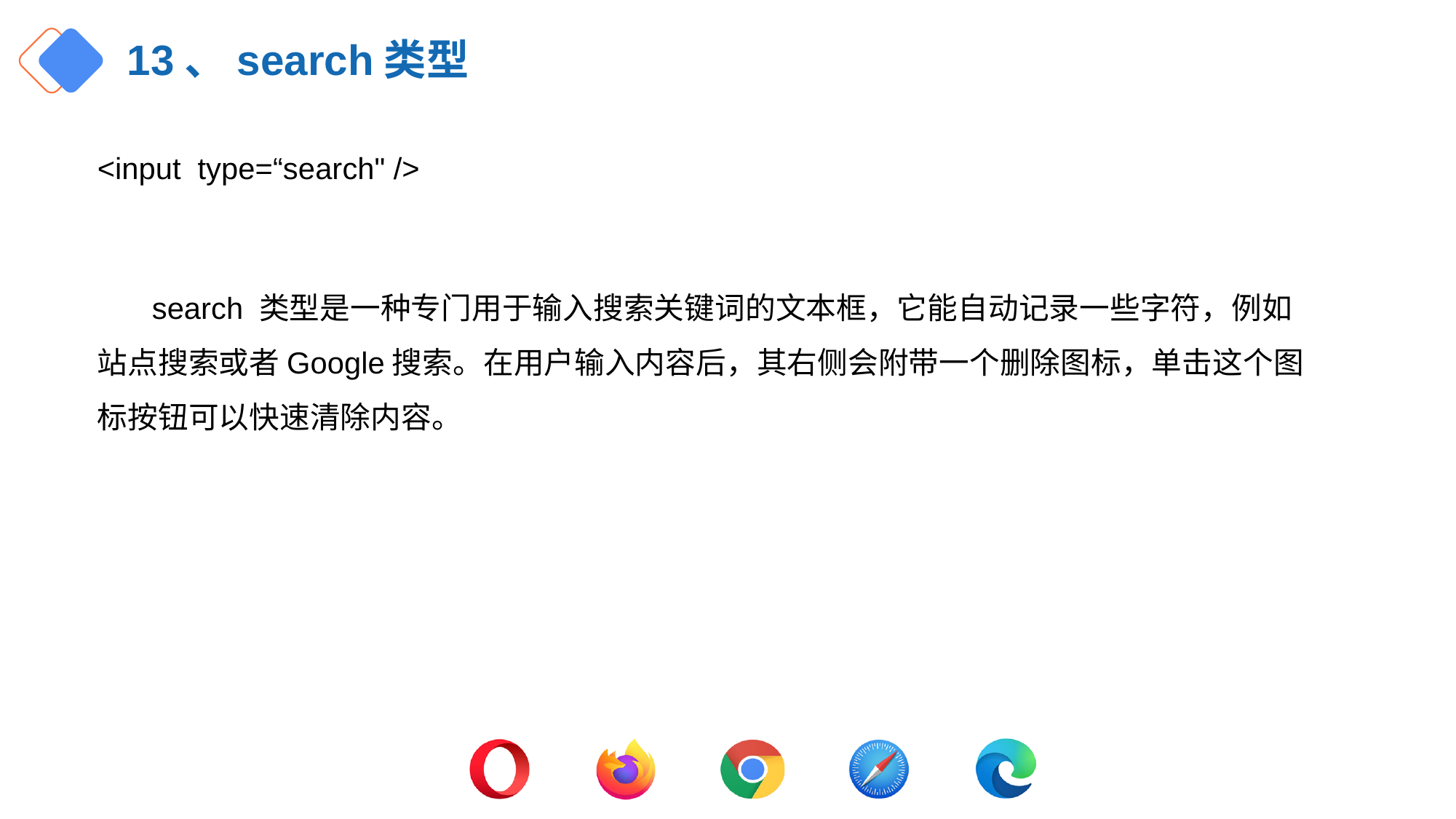

# 13、search类型

<input  type=“search" />

search 类型是一种专门用于输入搜索关键词的文本框，它能自动记录一些字符，例如站点搜索或者Google搜索。在用户输入内容后，其右侧会附带一个删除图标，单击这个图标按钮可以快速清除内容。